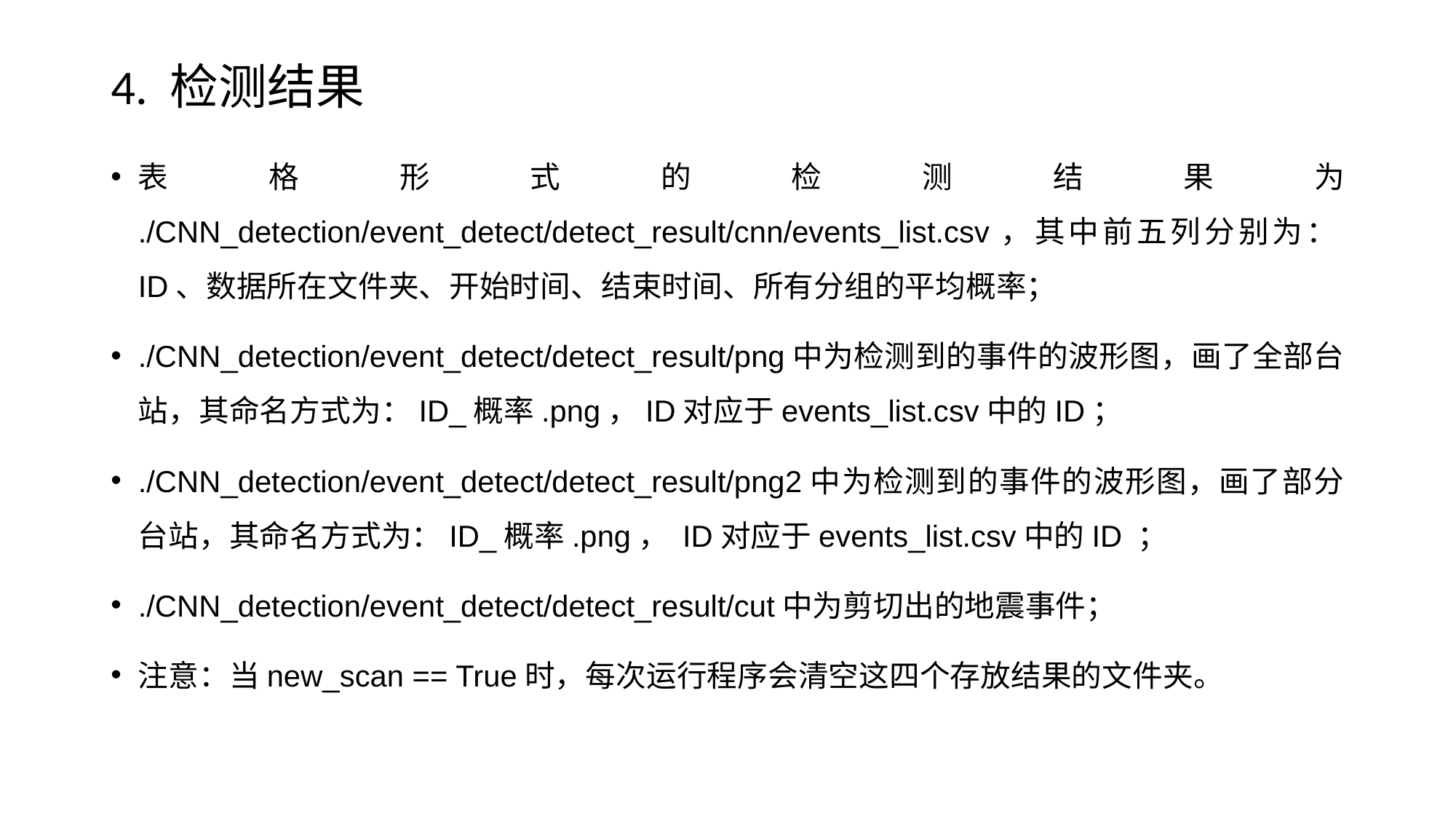

# 4. 检测结果
表格形式的检测结果为 ./CNN_detection/event_detect/detect_result/cnn/events_list.csv，其中前五列分别为：ID、数据所在文件夹、开始时间、结束时间、所有分组的平均概率；
./CNN_detection/event_detect/detect_result/png中为检测到的事件的波形图，画了全部台站，其命名方式为：ID_概率.png，ID对应于events_list.csv中的ID；
./CNN_detection/event_detect/detect_result/png2中为检测到的事件的波形图，画了部分台站，其命名方式为：ID_概率.png， ID对应于events_list.csv中的ID ；
./CNN_detection/event_detect/detect_result/cut中为剪切出的地震事件；
注意：当new_scan == True时，每次运行程序会清空这四个存放结果的文件夹。